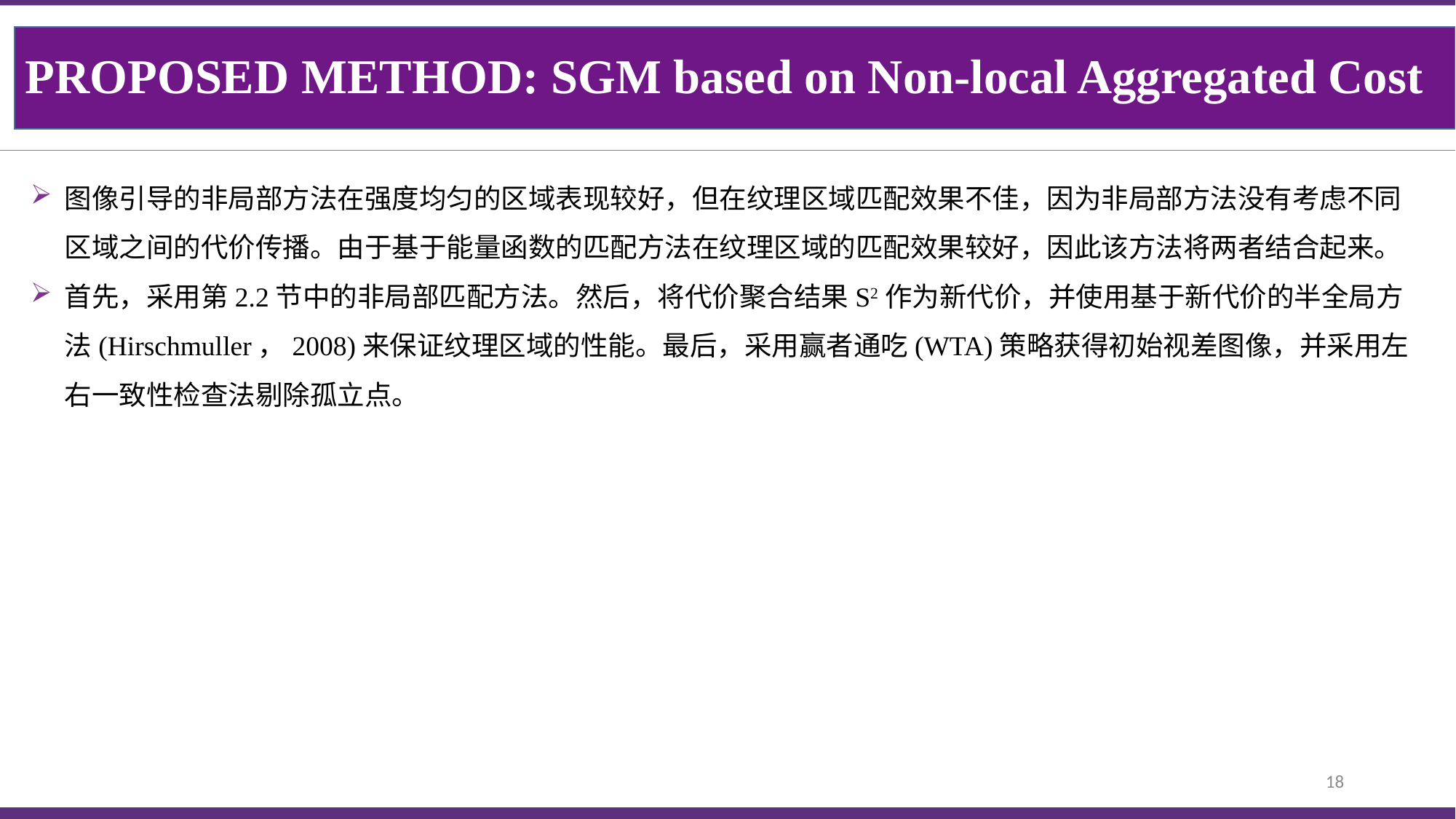

PROPOSED METHOD: SGM based on Non-local Aggregated Cost
图像引导的非局部方法在强度均匀的区域表现较好，但在纹理区域匹配效果不佳，因为非局部方法没有考虑不同区域之间的代价传播。由于基于能量函数的匹配方法在纹理区域的匹配效果较好，因此该方法将两者结合起来。
首先，采用第2.2节中的非局部匹配方法。然后，将代价聚合结果S2作为新代价，并使用基于新代价的半全局方法(Hirschmuller，2008)来保证纹理区域的性能。最后，采用赢者通吃(WTA)策略获得初始视差图像，并采用左右一致性检查法剔除孤立点。
18